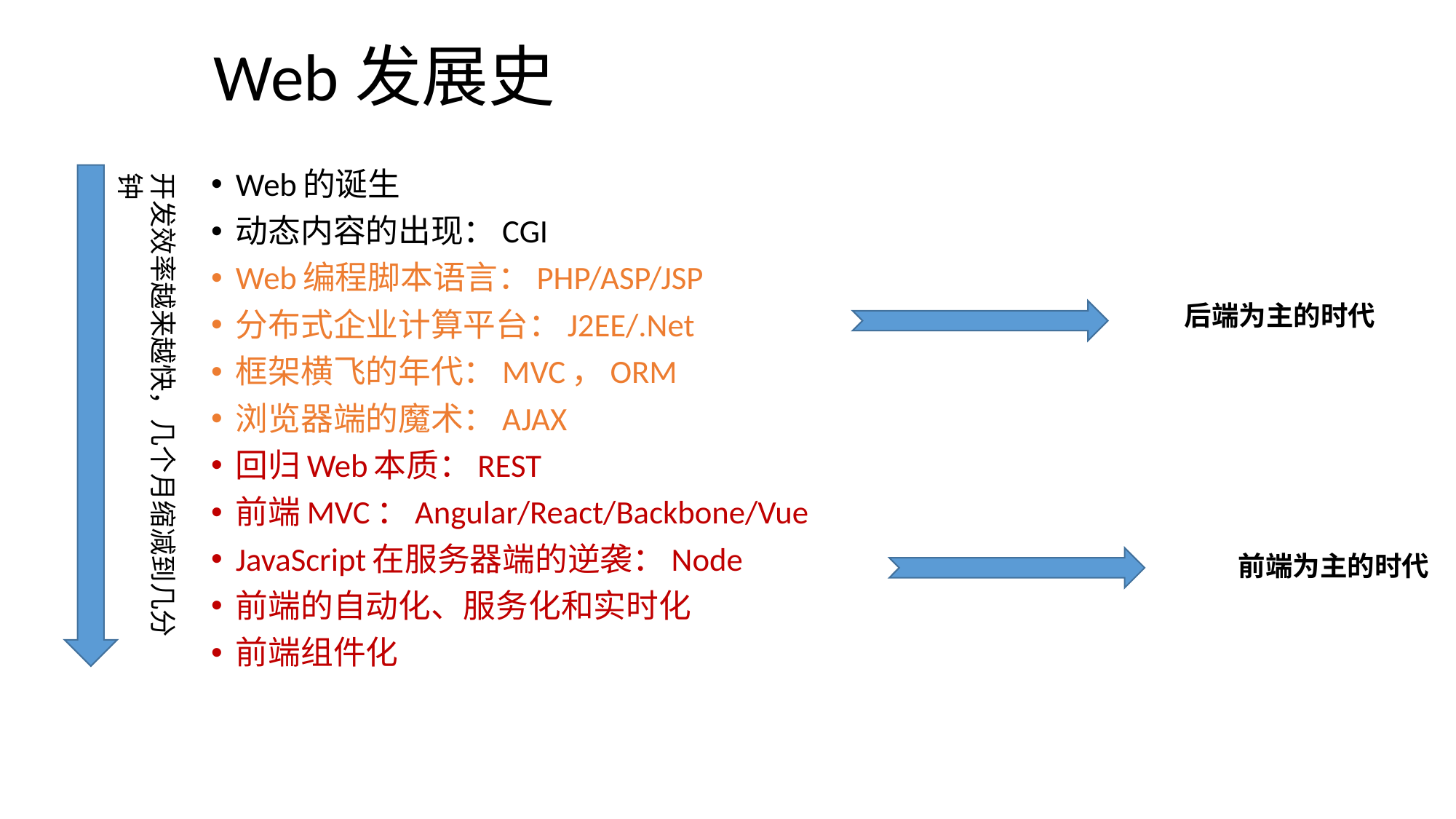

# Web发展史
开发效率越来越快，几个月缩减到几分钟
Web的诞生
动态内容的出现：CGI
Web编程脚本语言：PHP/ASP/JSP
分布式企业计算平台：J2EE/.Net
框架横飞的年代：MVC，ORM
浏览器端的魔术：AJAX
回归Web本质：REST
前端MVC：Angular/React/Backbone/Vue
JavaScript在服务器端的逆袭：Node
前端的自动化、服务化和实时化
前端组件化

后端为主的时代

前端为主的时代